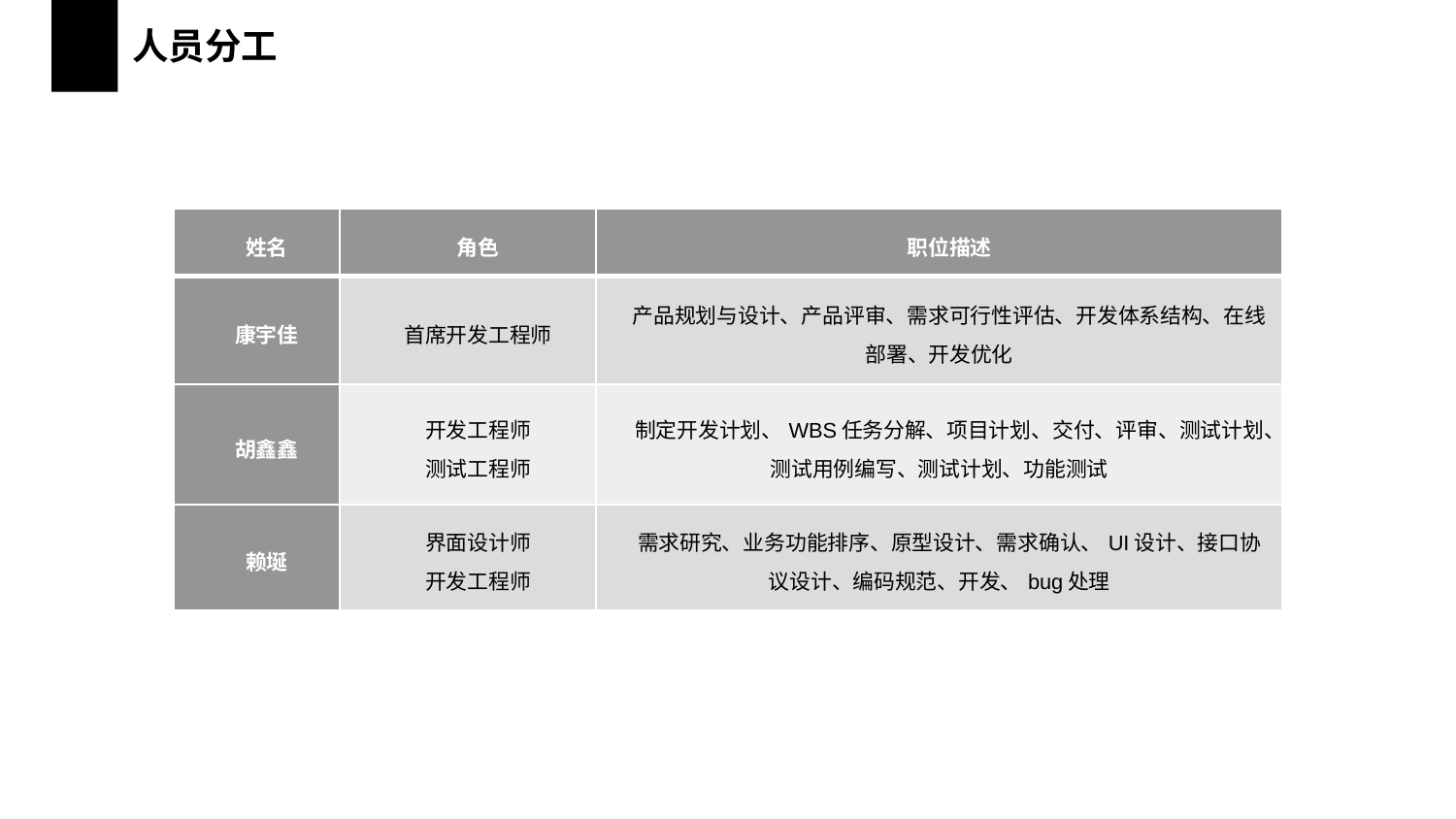

人员分工
| 姓名 | 角色 | 职位描述 |
| --- | --- | --- |
| 康宇佳 | 首席开发工程师 | 产品规划与设计、产品评审、需求可行性评估、开发体系结构、在线部署、开发优化 |
| 胡鑫鑫 | 开发工程师 测试工程师 | 制定开发计划、WBS任务分解、项目计划、交付、评审、测试计划、测试用例编写、测试计划、功能测试 |
| 赖埏 | 界面设计师 开发工程师 | 需求研究、业务功能排序、原型设计、需求确认、UI设计、接口协议设计、编码规范、开发、bug处理 |